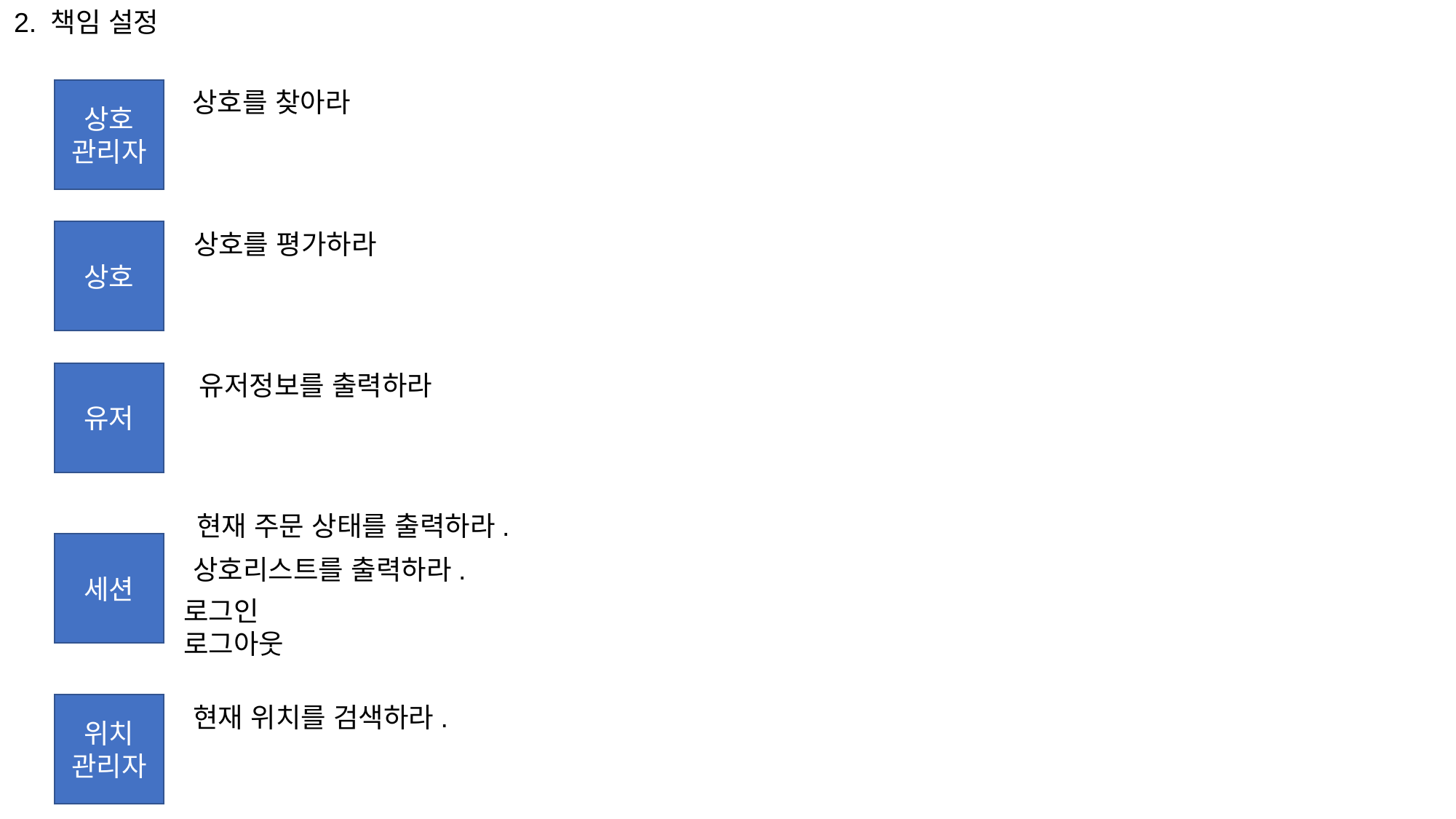

2. 책임 설정
상호
관리자
상호를 찾아라
상호를 평가하라
상호
유저정보를 출력하라
유저
현재 주문 상태를 출력하라.
세션
상호리스트를 출력하라.
로그인
로그아웃
위치
관리자
현재 위치를 검색하라.